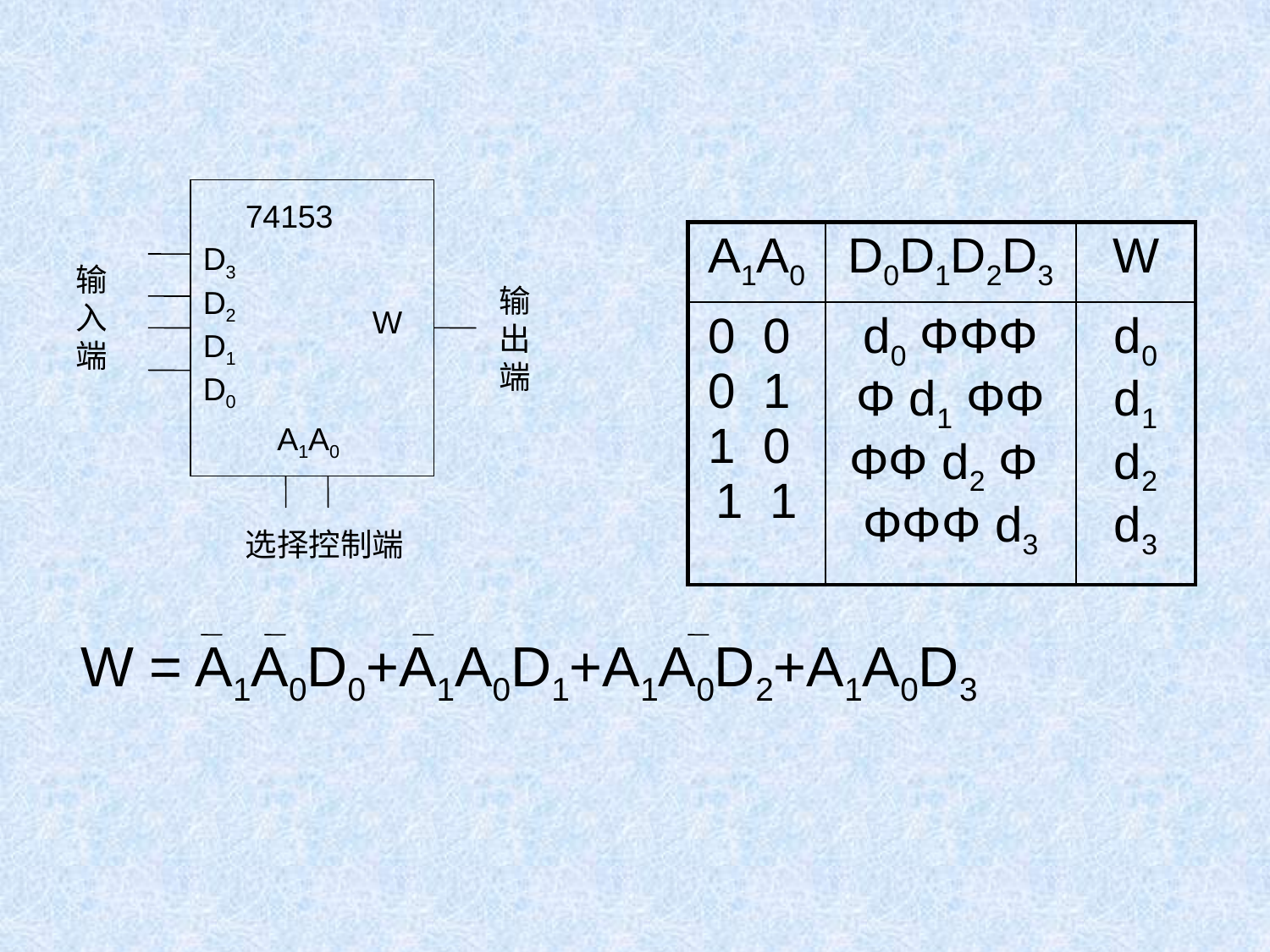

D3D2D1D0

W

A1A0

74153
| A1A0 | D0D1D2D3 | W |
| --- | --- | --- |
| 0 0 0 1 1 0 1 1 | d0 ΦΦΦ Φ d1 ΦΦ ΦΦ d2 Φ ΦΦΦ d3 | d0 d1 d2 d3 |
输入端
输出端
选择控制端
   W = A1A0D0+A1A0D1+A1A0D2+A1A0D3